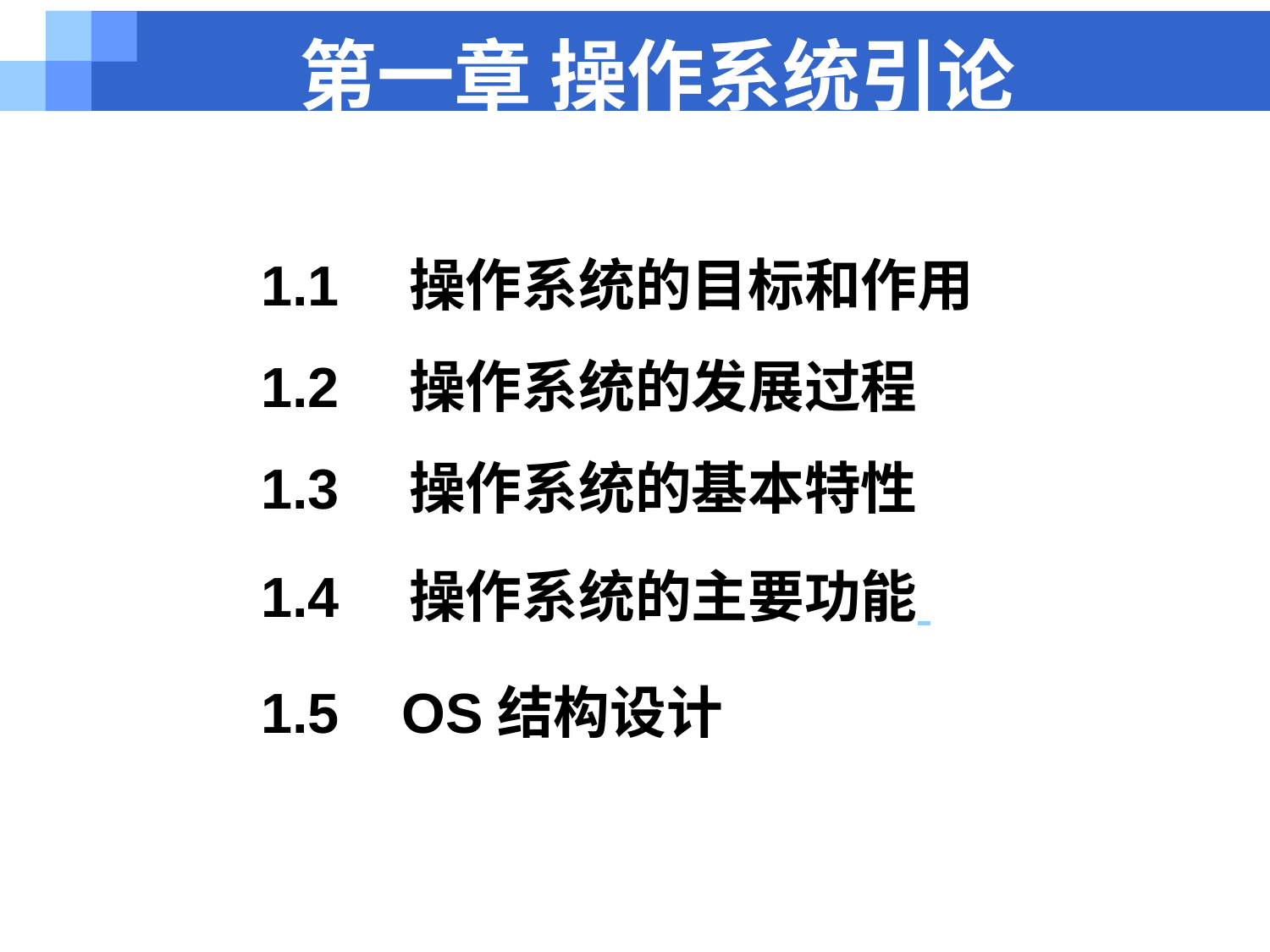

第一章 操作系统引论
1.1　操作系统的目标和作用
1.2　操作系统的发展过程
1.3　操作系统的基本特性
1.4　操作系统的主要功能
1.5    OS结构设计